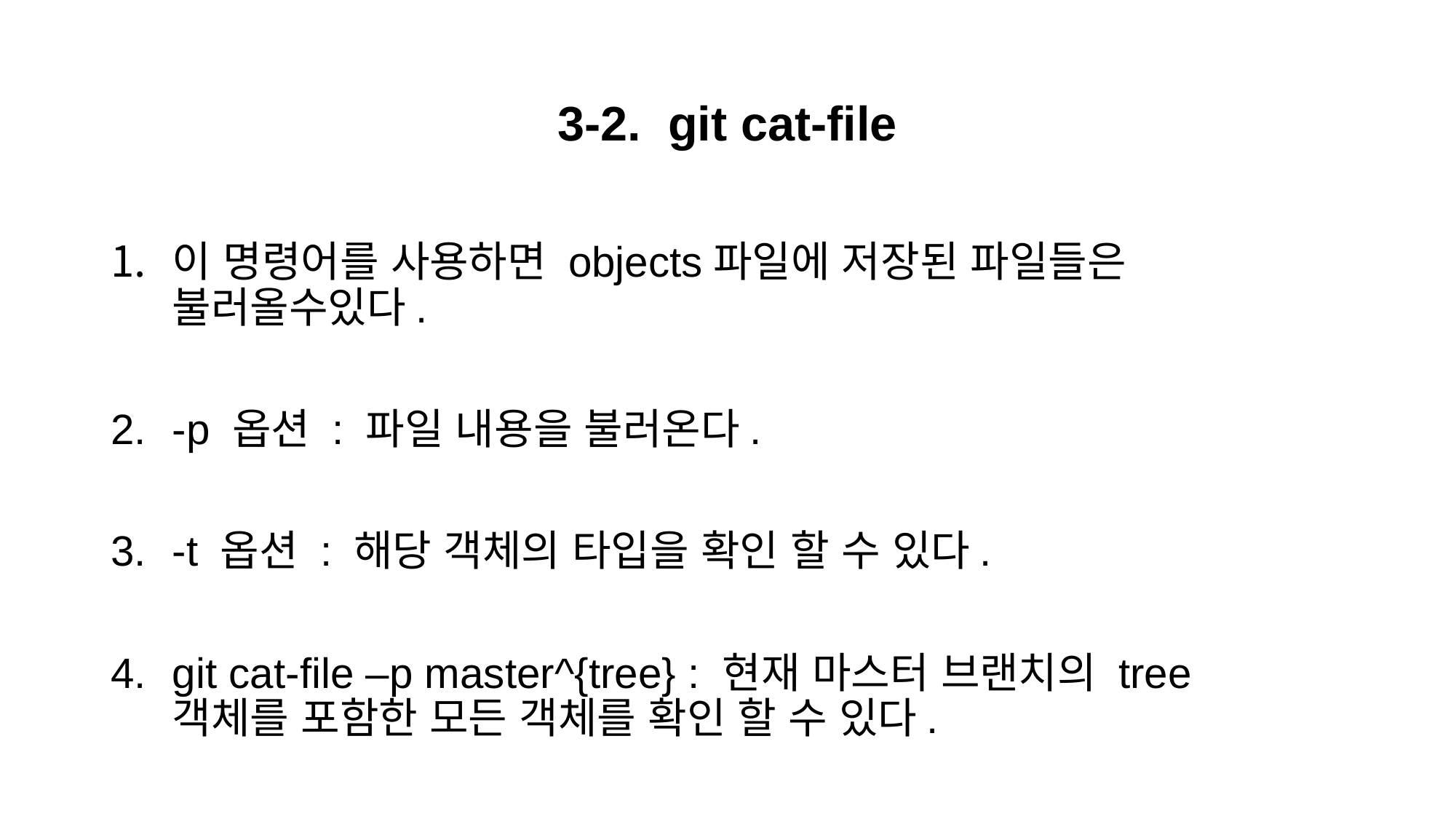

# 3-2.  git cat-file
이 명령어를 사용하면 objects파일에 저장된 파일들은 불러올수있다.

-p 옵션 : 파일 내용을 불러온다.

-t 옵션 : 해당 객체의 타입을 확인 할 수 있다.

git cat-file –p master^{tree} : 현재 마스터 브랜치의 tree
객체를 포함한 모든 객체를 확인 할 수 있다.